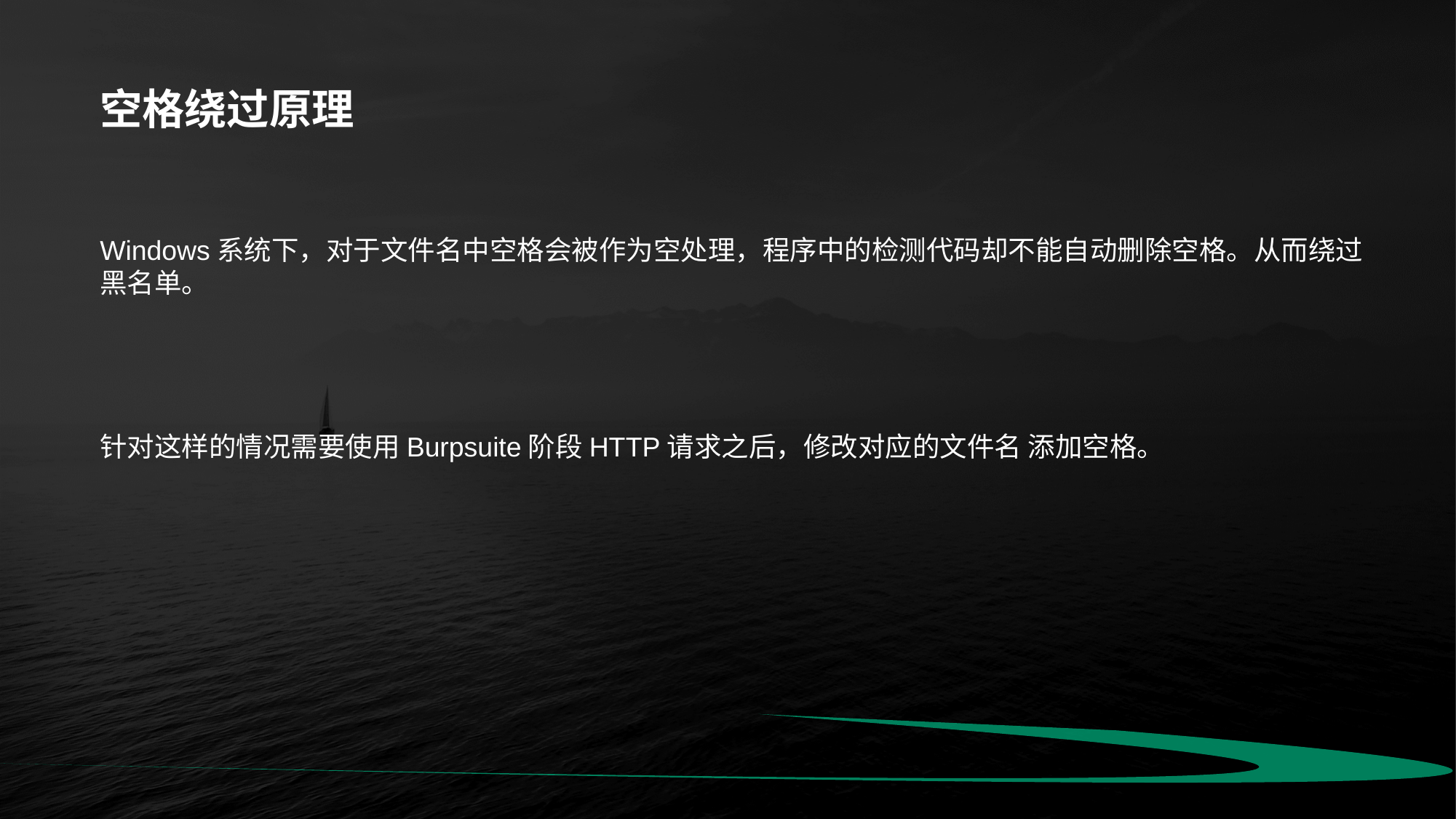

空格绕过原理
Windows系统下，对于文件名中空格会被作为空处理，程序中的检测代码却不能自动删除空格。从而绕过黑名单。

针对这样的情况需要使用Burpsuite阶段HTTP请求之后，修改对应的文件名 添加空格。